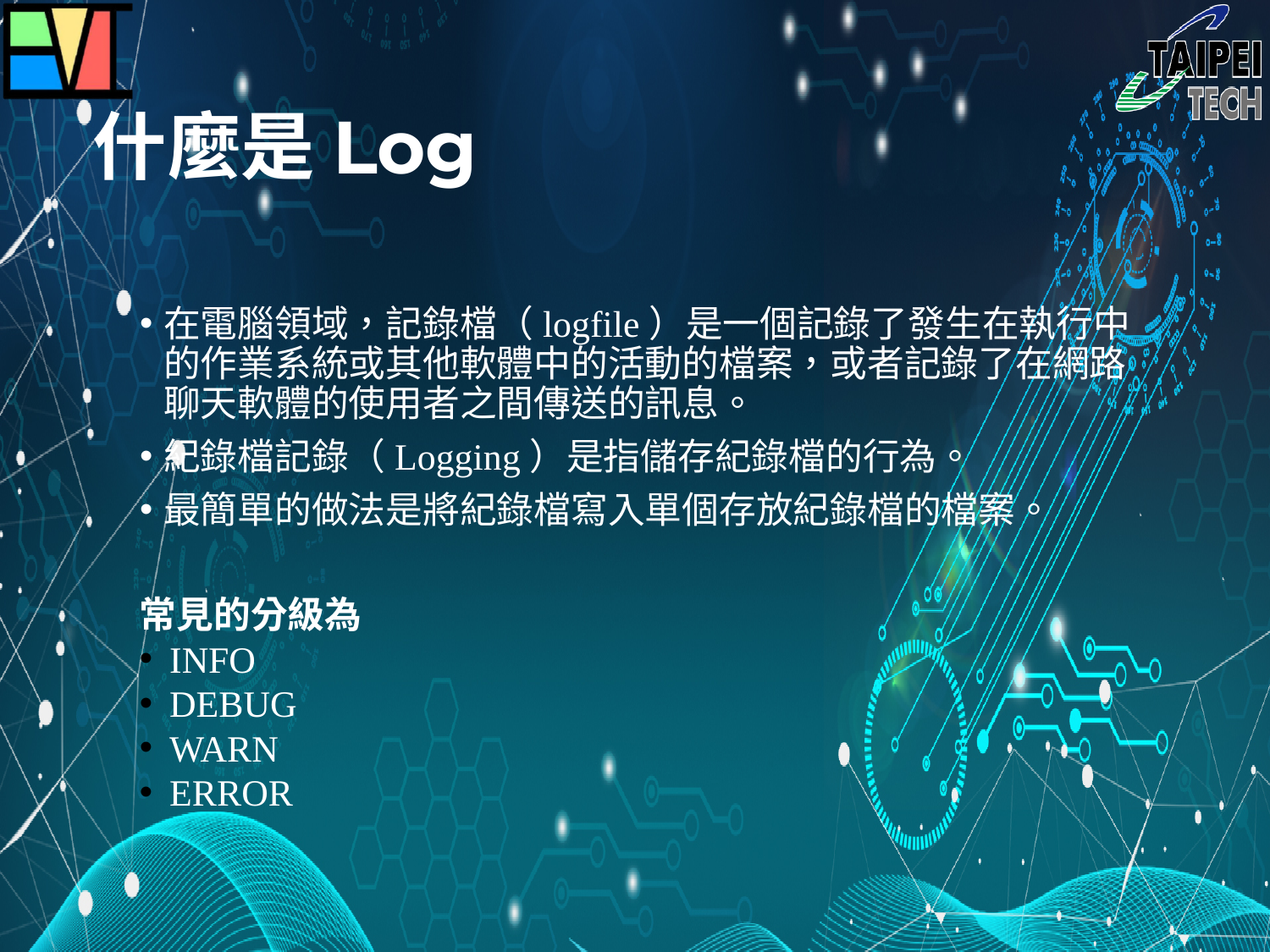

# 什麼是Log
在電腦領域，記錄檔（logfile）是一個記錄了發生在執行中的作業系統或其他軟體中的活動的檔案，或者記錄了在網路聊天軟體的使用者之間傳送的訊息。
紀錄檔記錄（Logging）是指儲存紀錄檔的行為。
最簡單的做法是將紀錄檔寫入單個存放紀錄檔的檔案。

常見的分級為
INFO
DEBUG
WARN
ERROR